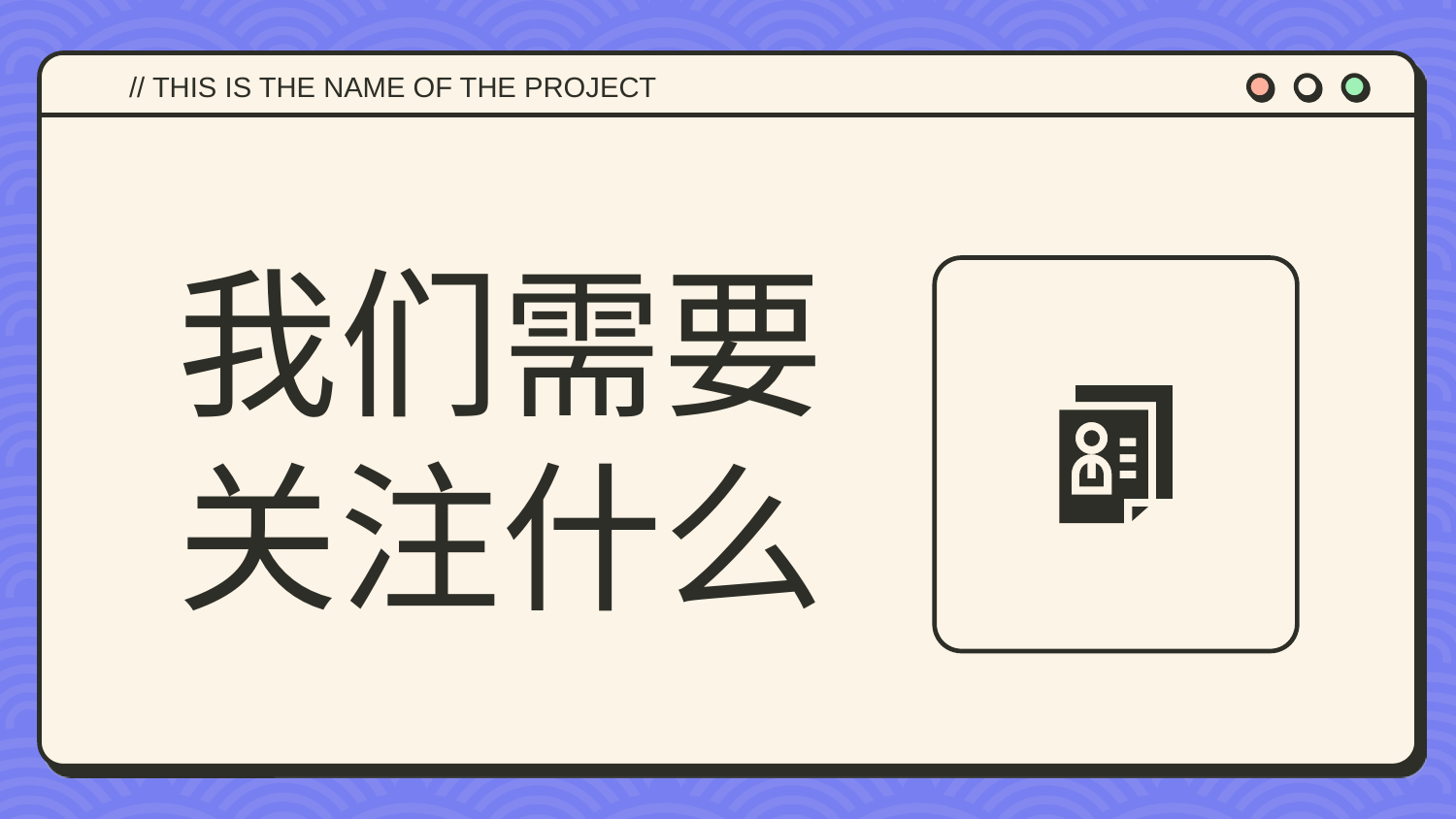

// THIS IS THE NAME OF THE PROJECT

# 我们需要关注什么